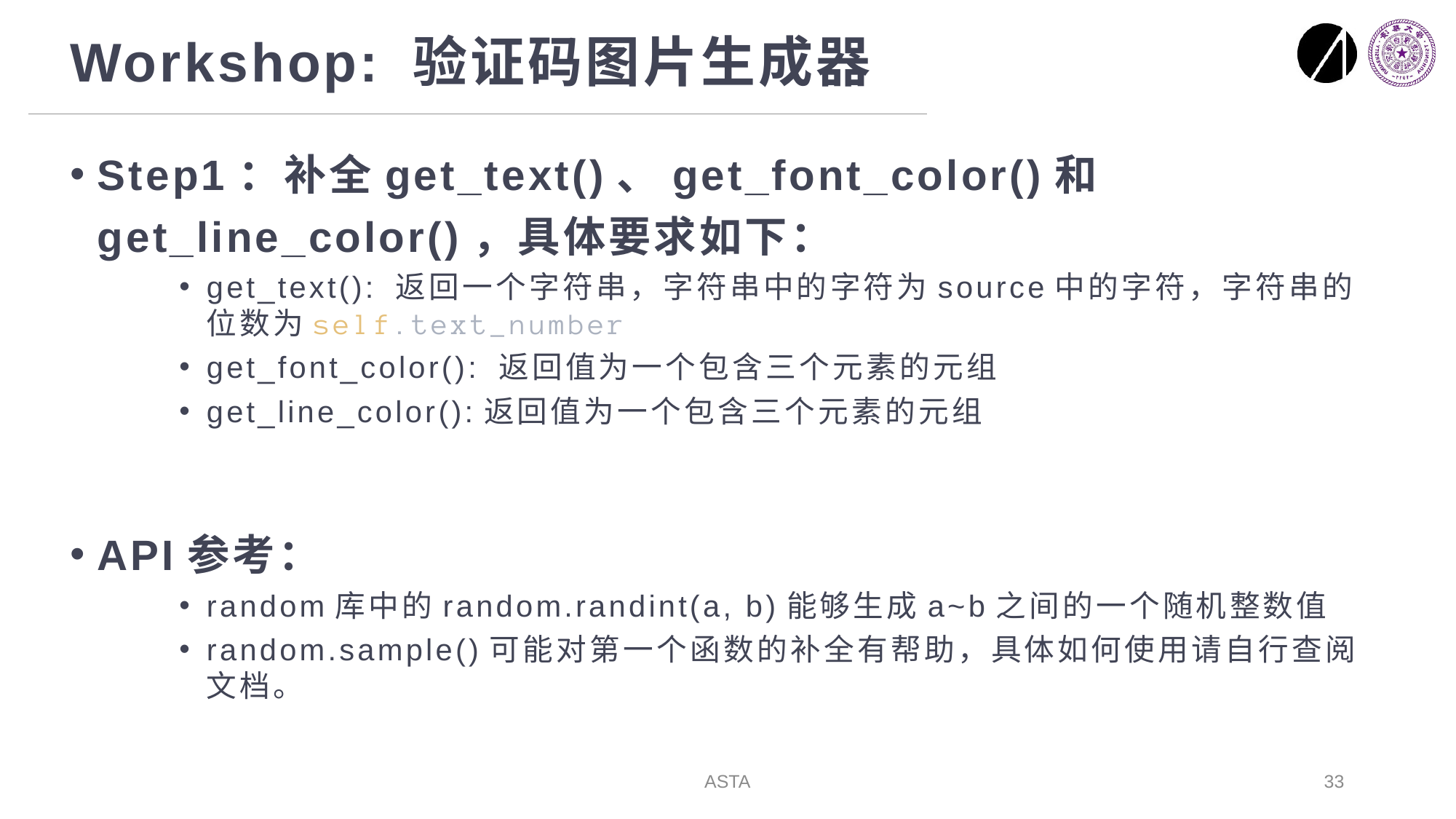

# Workshop: 验证码图片生成器
Step1：补全get_text()、get_font_color()和get_line_color()，具体要求如下：
get_text(): 返回一个字符串，字符串中的字符为source中的字符，字符串的位数为self.text_number
get_font_color(): 返回值为一个包含三个元素的元组
get_line_color():返回值为一个包含三个元素的元组

API参考：
random库中的random.randint(a, b)能够生成a~b之间的一个随机整数值
random.sample()可能对第一个函数的补全有帮助，具体如何使用请自行查阅文档。

ASTA
33